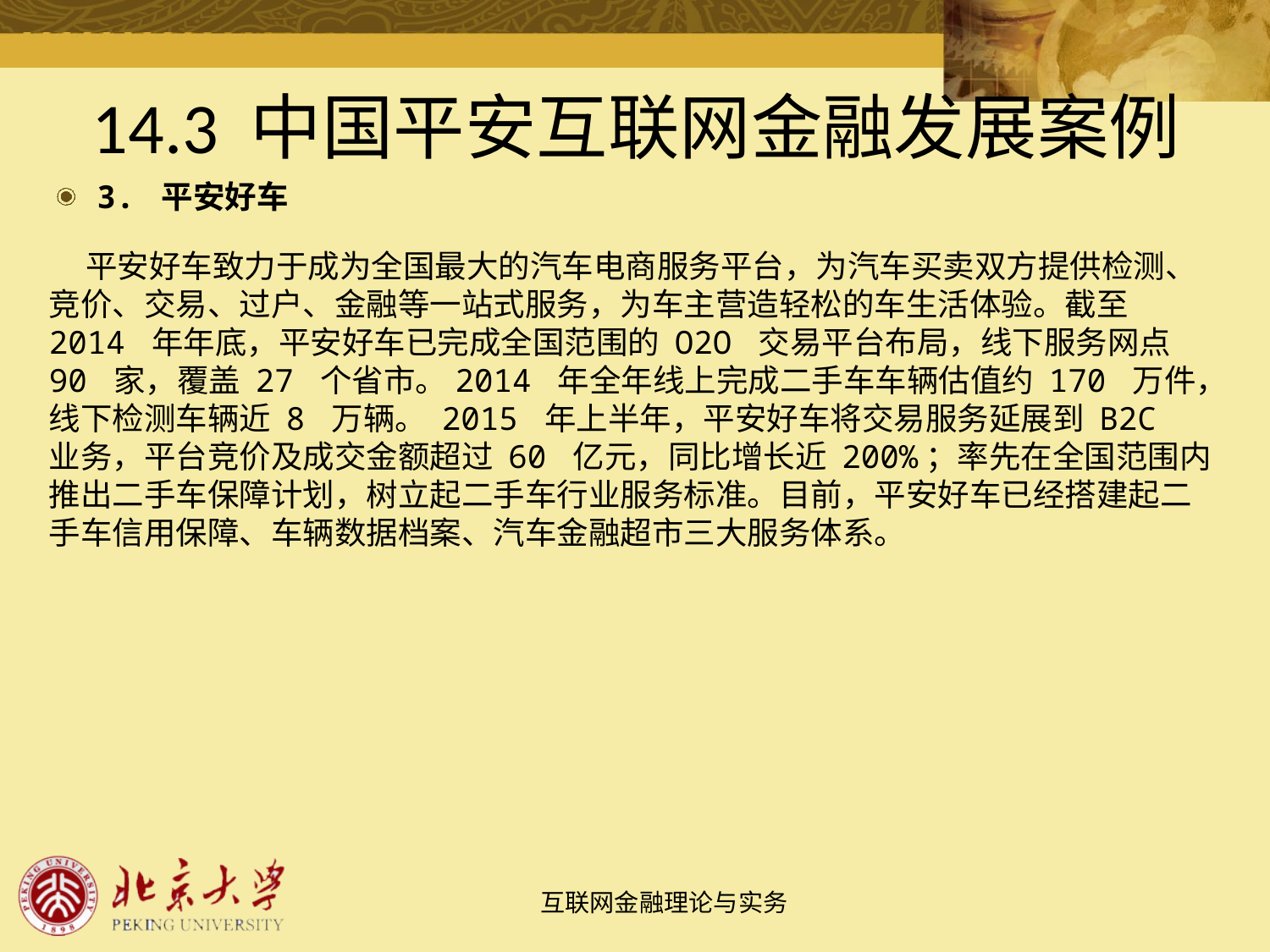

# 14.3 中国平安互联网金融发展案例
3. 平安好车
    平安好车致力于成为全国最大的汽车电商服务平台，为汽车买卖双方提供检测、竞价、交易、过户、金融等一站式服务，为车主营造轻松的车生活体验。截至 2014 年年底，平安好车已完成全国范围的 O2O 交易平台布局，线下服务网点 90 家，覆盖 27 个省市。2014 年全年线上完成二手车车辆估值约 170 万件，线下检测车辆近 8 万辆。 2015 年上半年，平安好车将交易服务延展到 B2C 业务，平台竞价及成交金额超过 60 亿元，同比增长近 200%；率先在全国范围内推出二手车保障计划，树立起二手车行业服务标准。目前，平安好车已经搭建起二手车信用保障、车辆数据档案、汽车金融超市三大服务体系。